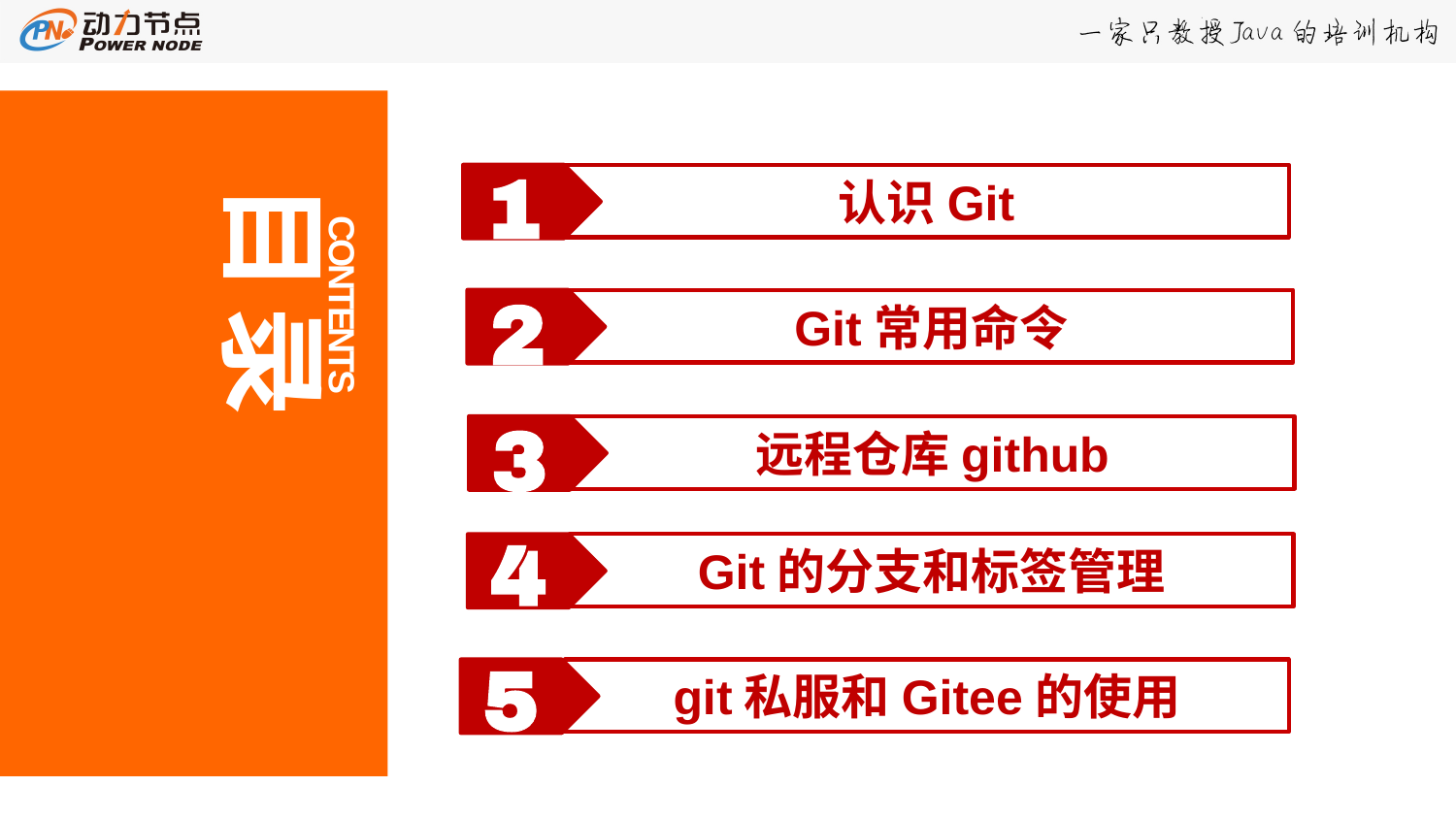

1

认识Git
目录
CONTENTS
2

Git常用命令
3

远程仓库github
4

Git的分支和标签管理
5

git私服和Gitee的使用